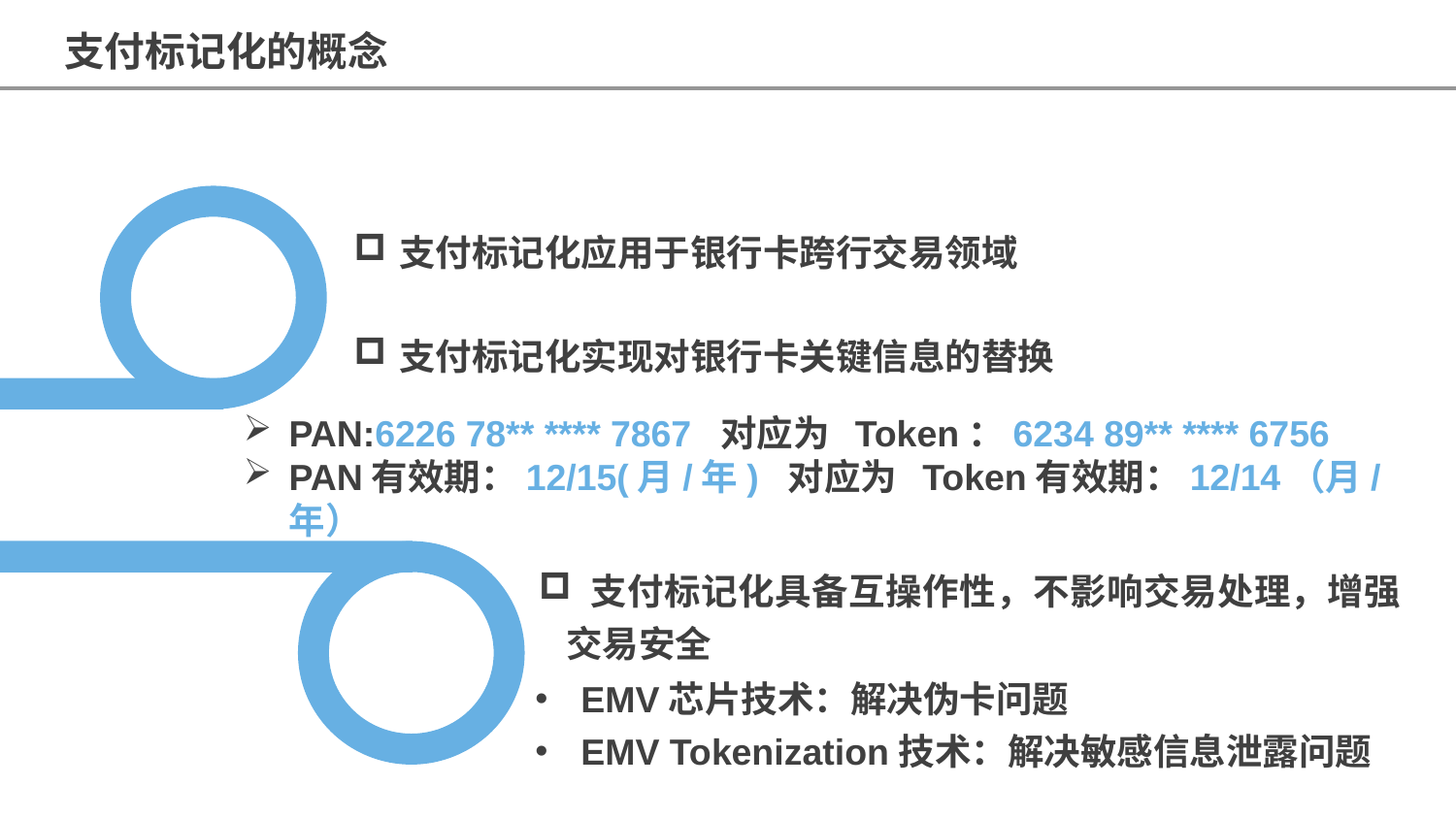

支付标记化的概念

支付标记化应用于银行卡跨行交易领域

支付标记化实现对银行卡关键信息的替换

PAN:6226 78** **** 7867  对应为  Token：6234 89** **** 6756
PAN有效期：12/15(月/年)  对应为  Token有效期：12/14（月/年）

 支付标记化具备互操作性，不影响交易处理，增强交易安全
EMV芯片技术：解决伪卡问题
EMV Tokenization技术：解决敏感信息泄露问题